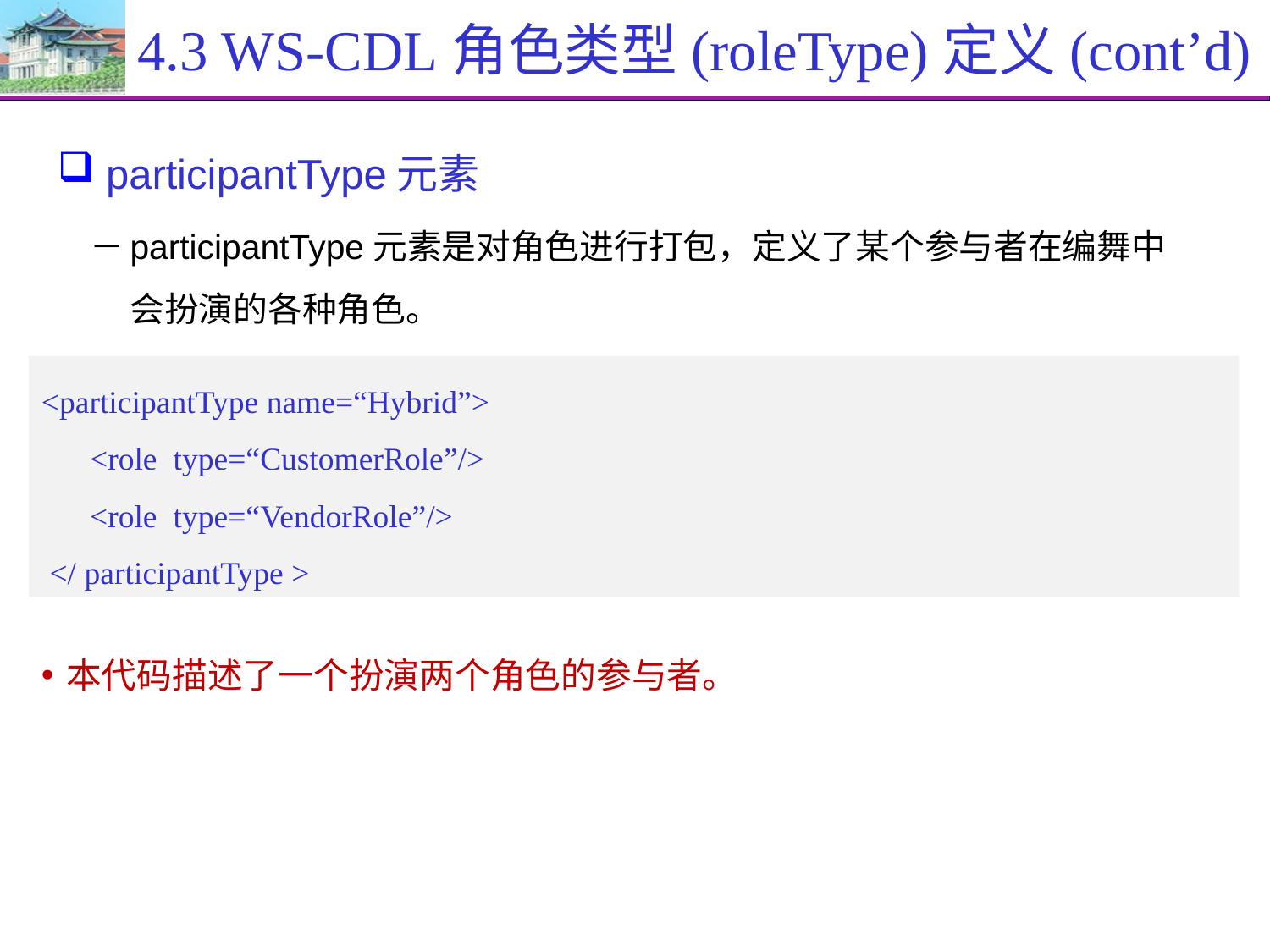

# 4.3 WS-CDL角色类型(roleType)定义(cont’d)
participantType元素
participantType元素是对角色进行打包，定义了某个参与者在编舞中会扮演的各种角色。
<participantType name=“Hybrid”>
      <role  type=“CustomerRole”/>
      <role  type=“VendorRole”/>
 </ participantType >
本代码描述了一个扮演两个角色的参与者。